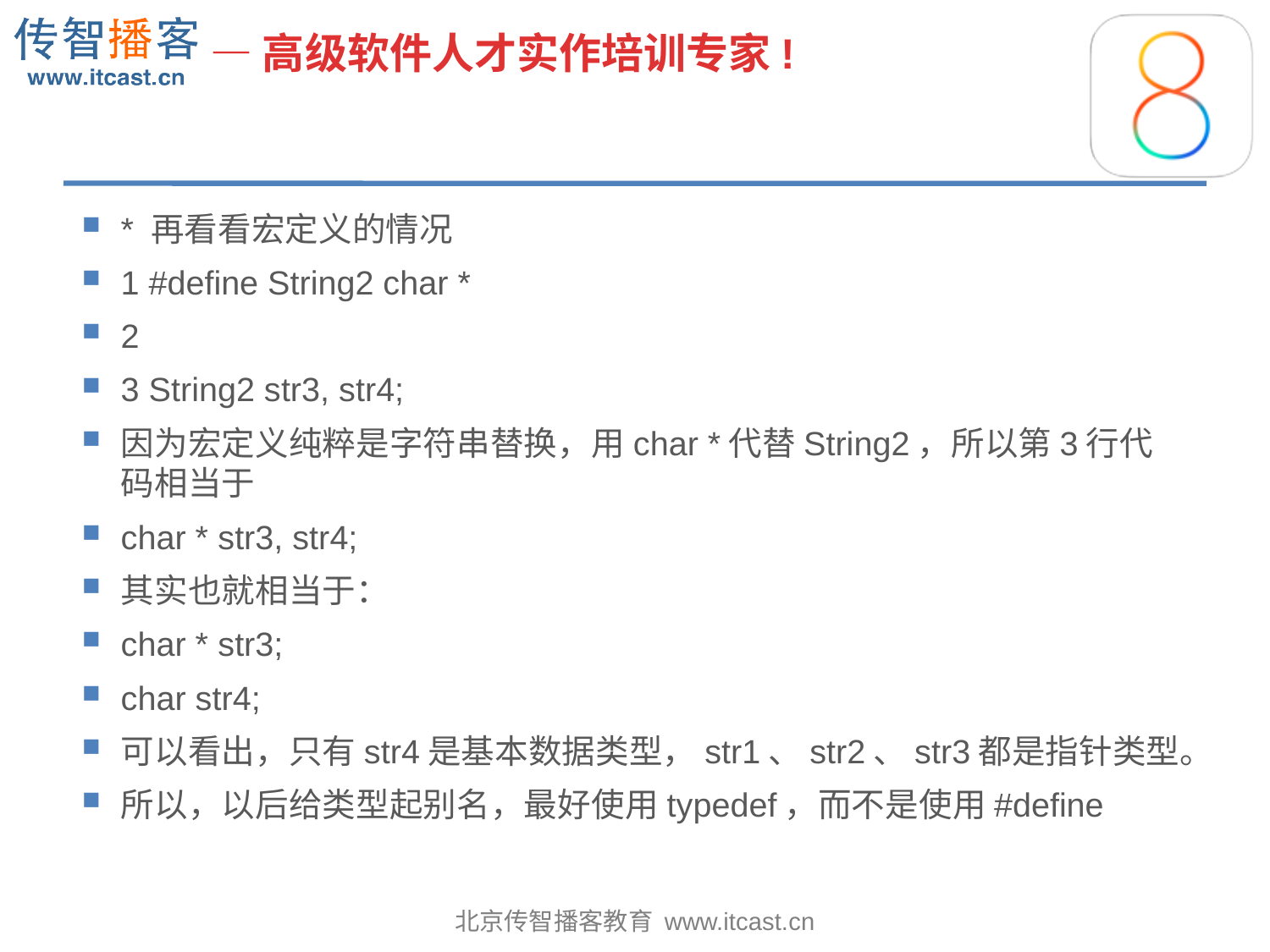

#
* 再看看宏定义的情况
1 #define String2 char *
2
3 String2 str3, str4;
因为宏定义纯粹是字符串替换，用char *代替String2，所以第3行代码相当于
char * str3, str4;
其实也就相当于：
char * str3;
char str4;
可以看出，只有str4是基本数据类型，str1、str2、str3都是指针类型。
所以，以后给类型起别名，最好使用typedef，而不是使用#define